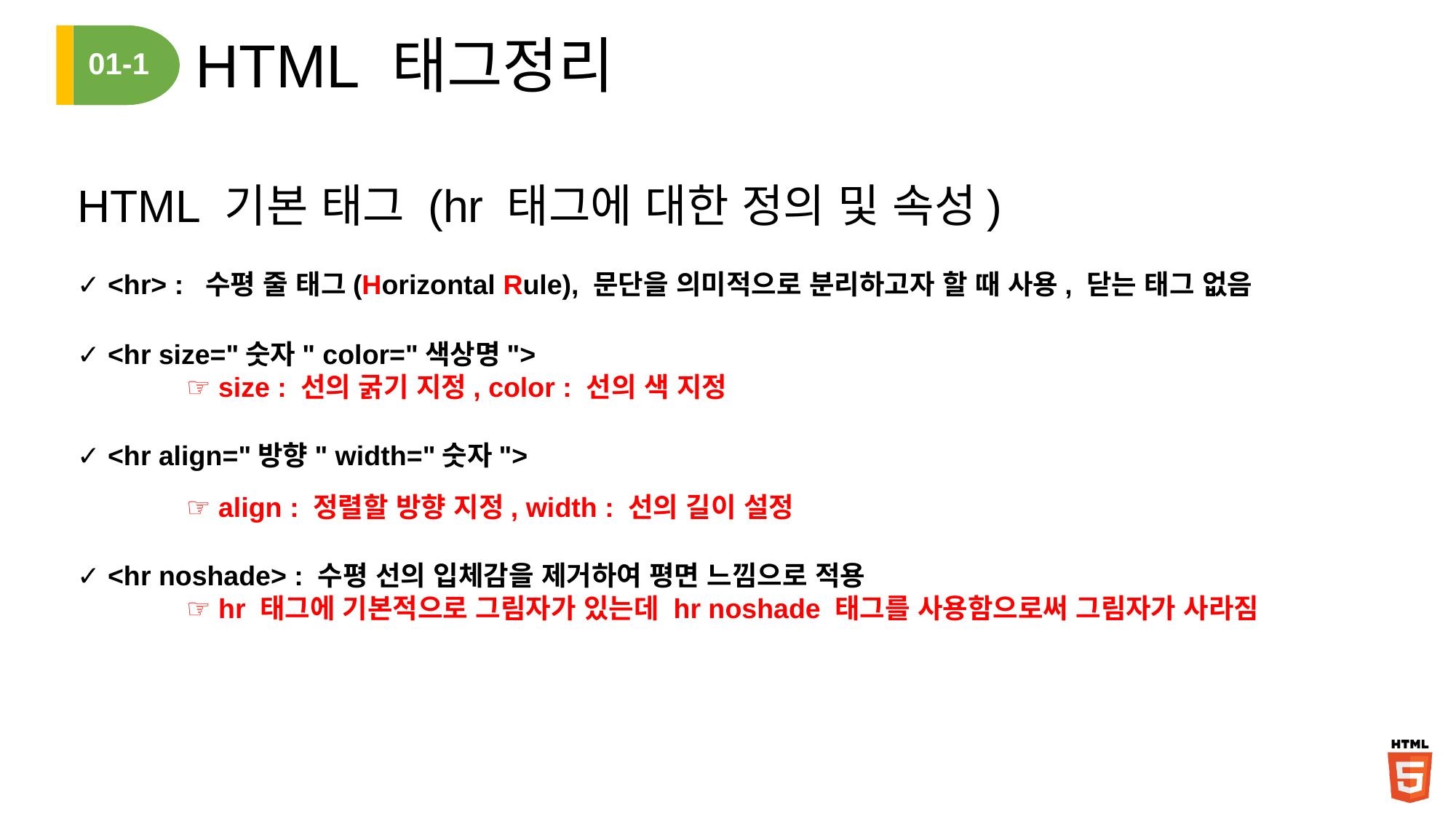

HTML 태그정리
01-1
HTML 기본 태그 (hr 태그에 대한 정의 및 속성)

✓ <hr> :  수평 줄 태그(Horizontal Rule), 문단을 의미적으로 분리하고자 할 때 사용, 닫는 태그 없음

✓ <hr size="숫자" color="색상명">
	☞ size : 선의 굵기 지정, color : 선의 색 지정

✓ <hr align="방향" width="숫자">

	☞ align : 정렬할 방향 지정, width : 선의 길이 설정

✓ <hr noshade> : 수평 선의 입체감을 제거하여 평면 느낌으로 적용
	☞ hr 태그에 기본적으로 그림자가 있는데 hr noshade 태그를 사용함으로써 그림자가 사라짐